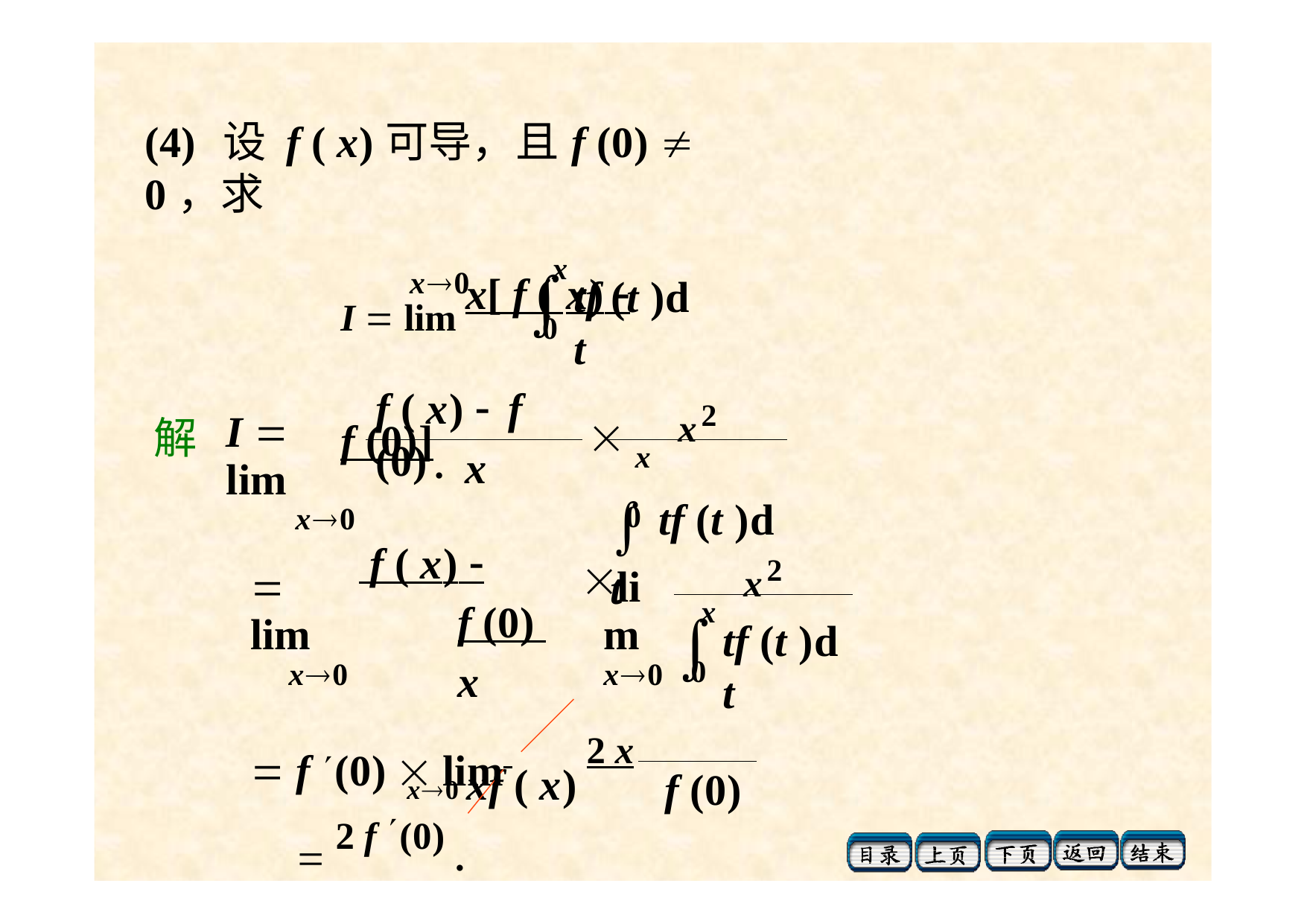

(4)	设 f ( x)可导，且f (0) ≠ 0，求
I = lim x[ f ( x) −	f (0)].
x
∫
x→0
tf (t )d t
0
x2
f ( x) −	f (0)
I = lim
x→0
×
解
∫	tf (t )d t
x
x

0
x2
 f ( x) −	f (0)  x
= lim
x→0
lim
x→0
x

∫
tf (t )d t
0

=	f ′(0) × lim 	2 x		= 2 f ′(0) .
x→0 xf ( x)
f (0)